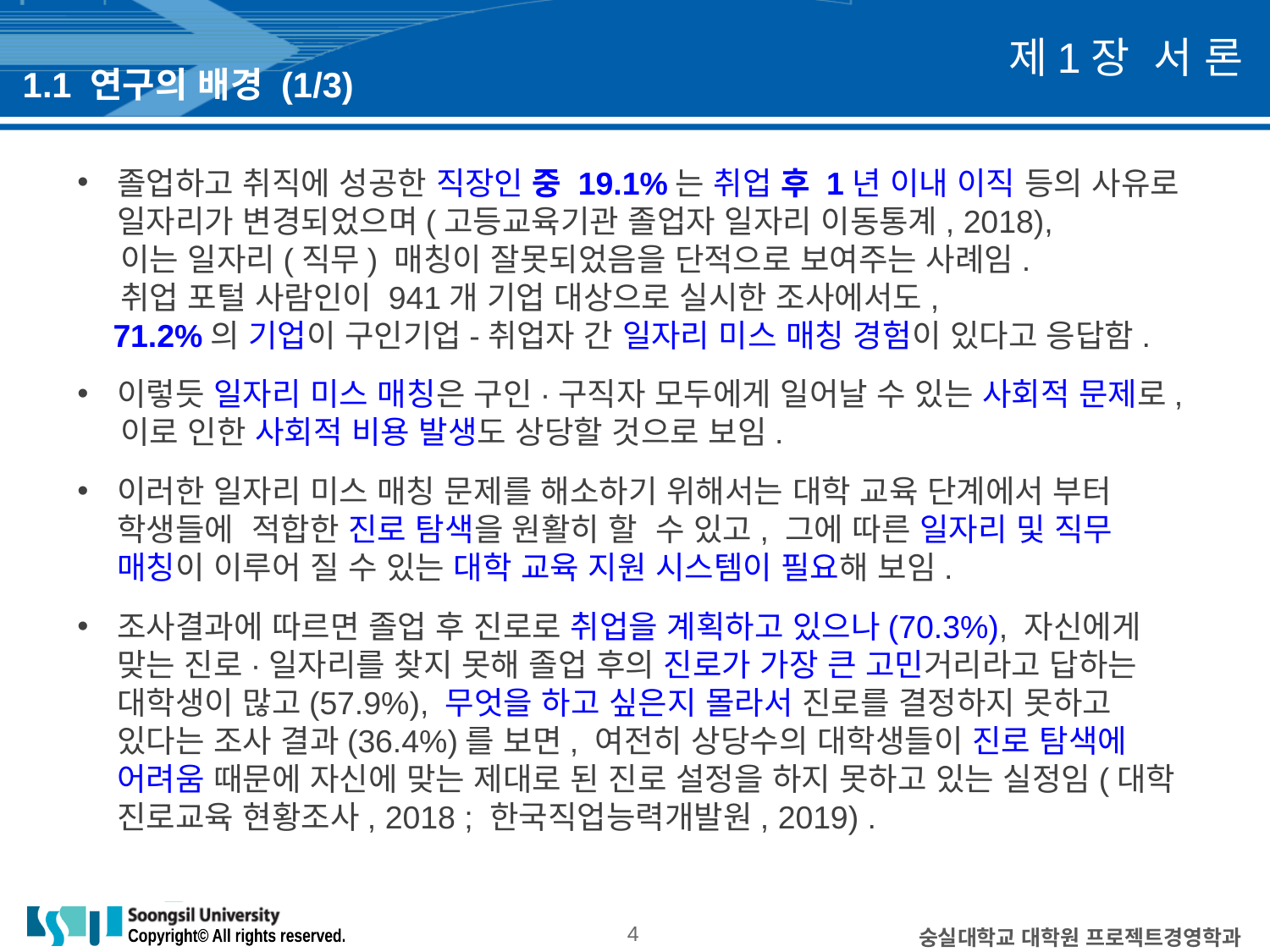

제1장  서 론
1.1 연구의 배경 (1/3)
졸업하고 취직에 성공한 직장인 중 19.1%는 취업 후 1년 이내 이직 등의 사유로 일자리가 변경되었으며(고등교육기관 졸업자 일자리 이동통계, 2018),
    이는 일자리(직무) 매칭이 잘못되었음을 단적으로 보여주는 사례임.
    취업 포털 사람인이 941개 기업 대상으로 실시한 조사에서도,
    71.2%의 기업이 구인기업-취업자 간 일자리 미스 매칭 경험이 있다고 응답함.

이렇듯 일자리 미스 매칭은 구인·구직자 모두에게 일어날 수 있는 사회적 문제로,
    이로 인한 사회적 비용 발생도 상당할 것으로 보임.

이러한 일자리 미스 매칭 문제를 해소하기 위해서는 대학 교육 단계에서 부터 학생들에  적합한 진로 탐색을 원활히 할  수 있고, 그에 따른 일자리 및 직무 매칭이 이루어 질 수 있는 대학 교육 지원 시스템이 필요해 보임.

조사결과에 따르면 졸업 후 진로로 취업을 계획하고 있으나(70.3%), 자신에게 맞는 진로·일자리를 찾지 못해 졸업 후의 진로가 가장 큰 고민거리라고 답하는 대학생이 많고(57.9%), 무엇을 하고 싶은지 몰라서 진로를 결정하지 못하고 있다는 조사 결과(36.4%)를 보면, 여전히 상당수의 대학생들이 진로 탐색에 어려움 때문에 자신에 맞는 제대로 된 진로 설정을 하지 못하고 있는 실정임(대학 진로교육 현황조사, 2018 ; 한국직업능력개발원, 2019) .